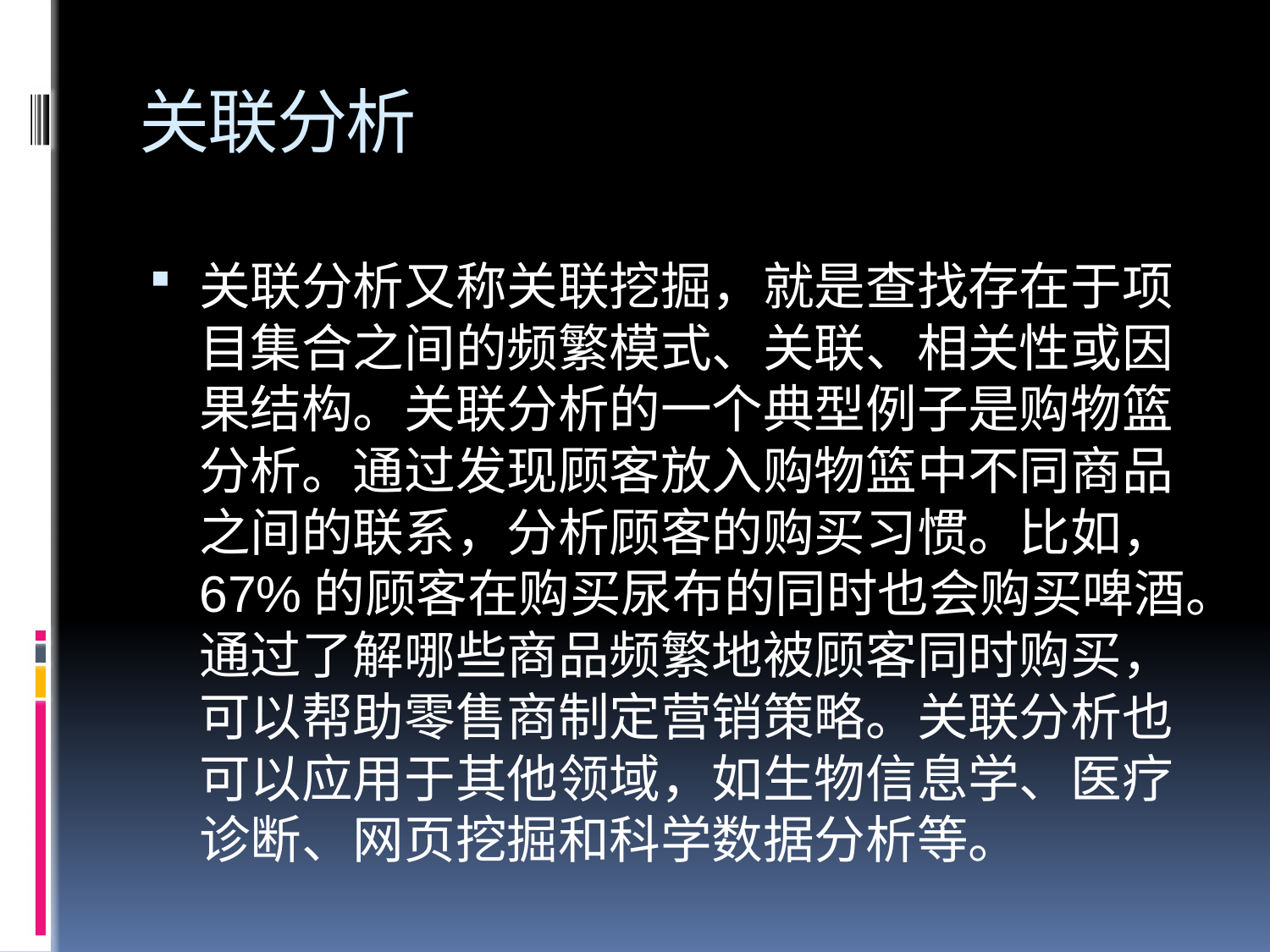

# 关联分析
关联分析又称关联挖掘，就是查找存在于项目集合之间的频繁模式、关联、相关性或因果结构。关联分析的一个典型例子是购物篮分析。通过发现顾客放入购物篮中不同商品之间的联系，分析顾客的购买习惯。比如，67%的顾客在购买尿布的同时也会购买啤酒。通过了解哪些商品频繁地被顾客同时购买，可以帮助零售商制定营销策略。关联分析也可以应用于其他领域，如生物信息学、医疗诊断、网页挖掘和科学数据分析等。